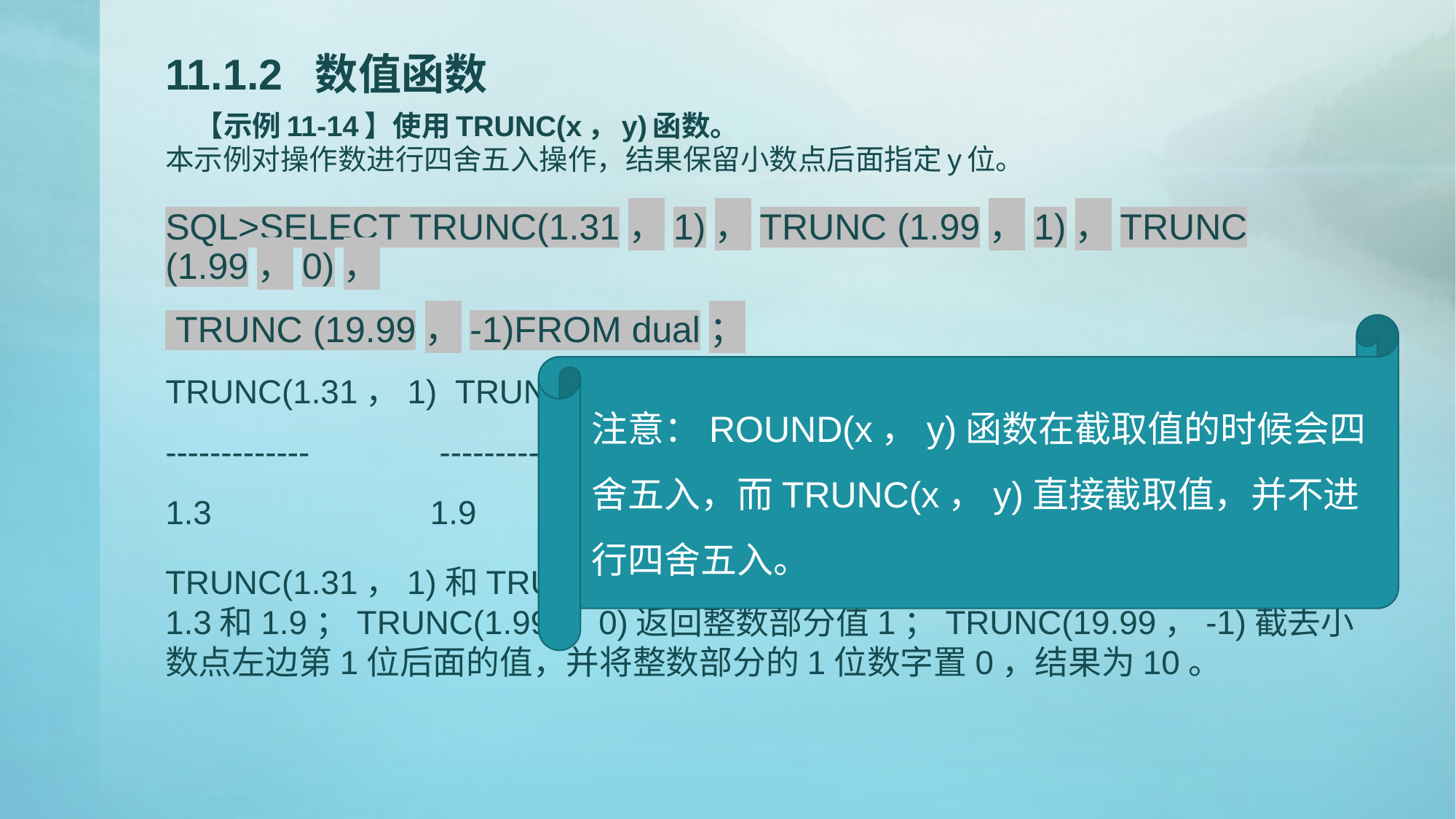

# 11.1.2  数值函数 【示例11-14】使用TRUNC(x，y)函数。 本示例对操作数进行四舍五入操作，结果保留小数点后面指定y位。
SQL>SELECT TRUNC(1.31，1)，TRUNC (1.99，1)，TRUNC (1.99，0)，
 TRUNC (19.99，-1)FROM dual；
TRUNC(1.31，1)  TRUNC(1.99，1)    TRUNC(1.99，0)   TRUNC(19.99，-1)
-------------	      -------------            -------------         ---------------
1.3		     1.9	                             1		           10
注意：ROUND(x，y)函数在截取值的时候会四舍五入，而TRUNC(x，y)直接截取值，并不进行四舍五入。
TRUNC(1.31，1)和TRUNC(1.99，1)都保留小数点后1位数字，返回值分别为1.3和1.9；TRUNC(1.99，0)返回整数部分值1；TRUNC(19.99，-1)截去小数点左边第1位后面的值，并将整数部分的1位数字置0，结果为10。